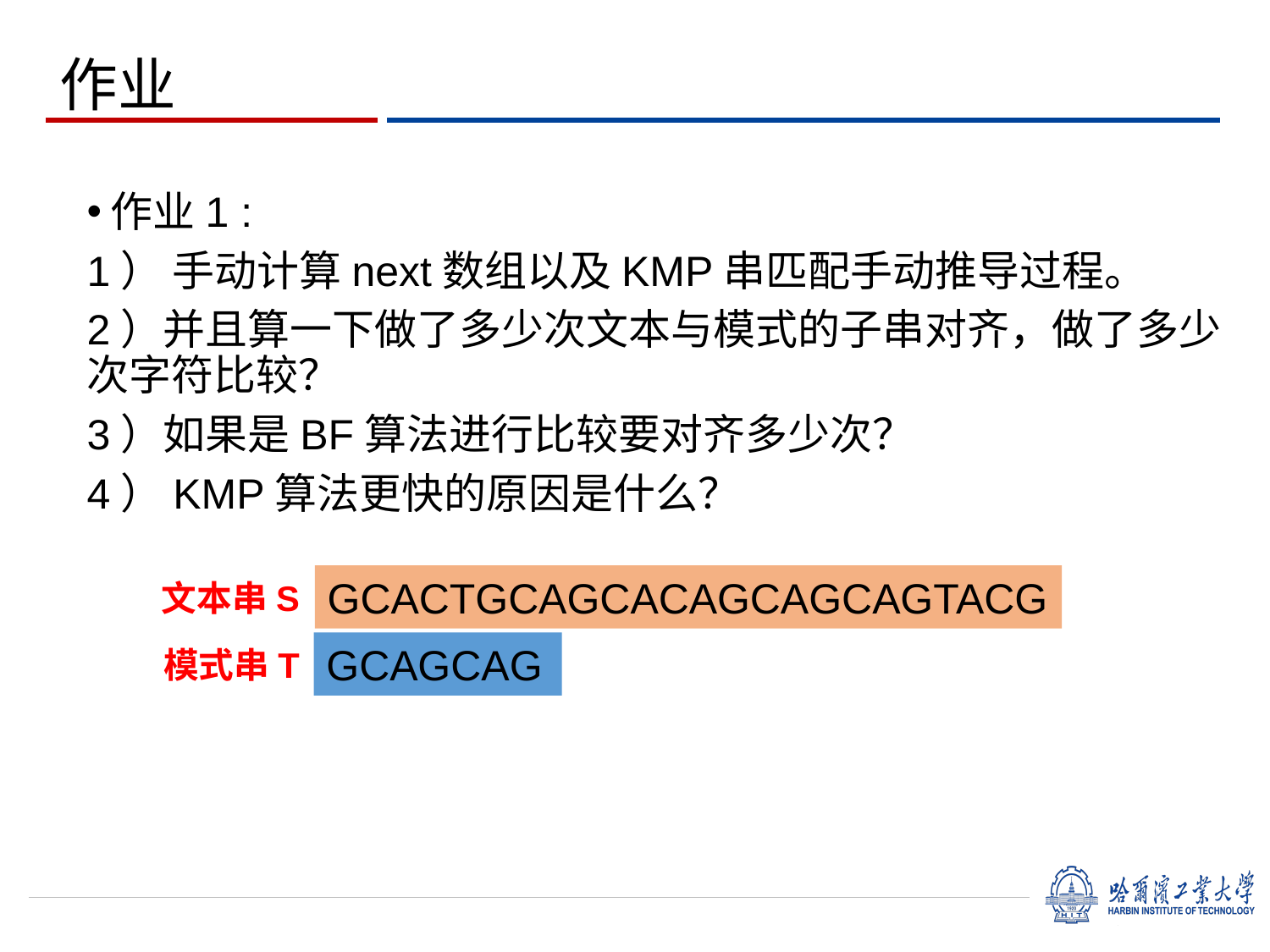

# 作业
作业1 :
1） 手动计算next数组以及KMP串匹配手动推导过程。
2）并且算一下做了多少次文本与模式的子串对齐，做了多少次字符比较？
3）如果是BF算法进行比较要对齐多少次？
4）KMP算法更快的原因是什么？
GCACTGCAGCACAGCAGCAGTACG
文本串S
GCAGCAG
模式串T